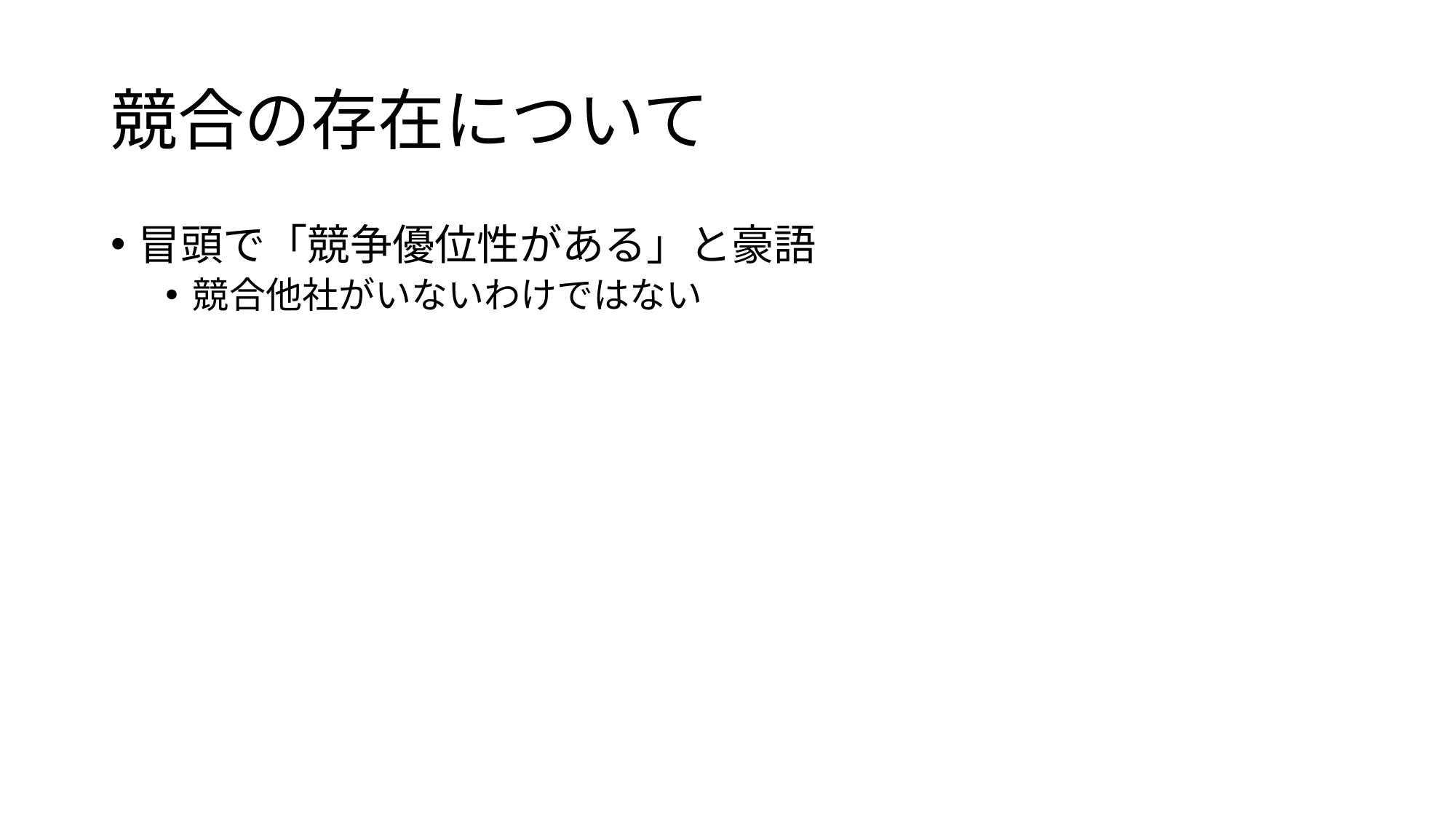

# 競合の存在について
冒頭で「競争優位性がある」と豪語
競合他社がいないわけではない